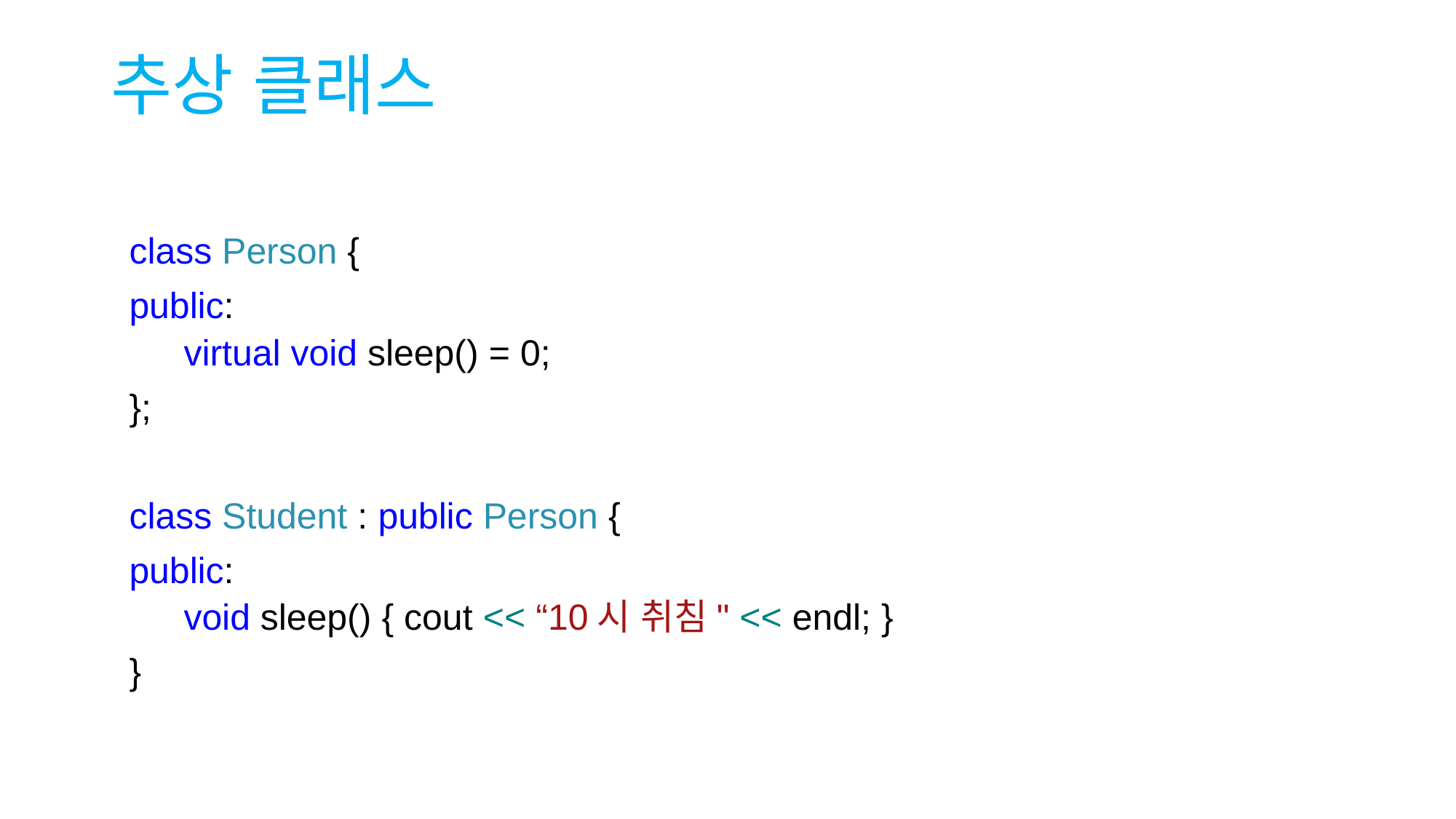

# 추상 클래스

class Person {
public:
virtual void sleep() = 0;
};

class Student : public Person {
public:
void sleep() { cout << “10시 취침" << endl; }
}